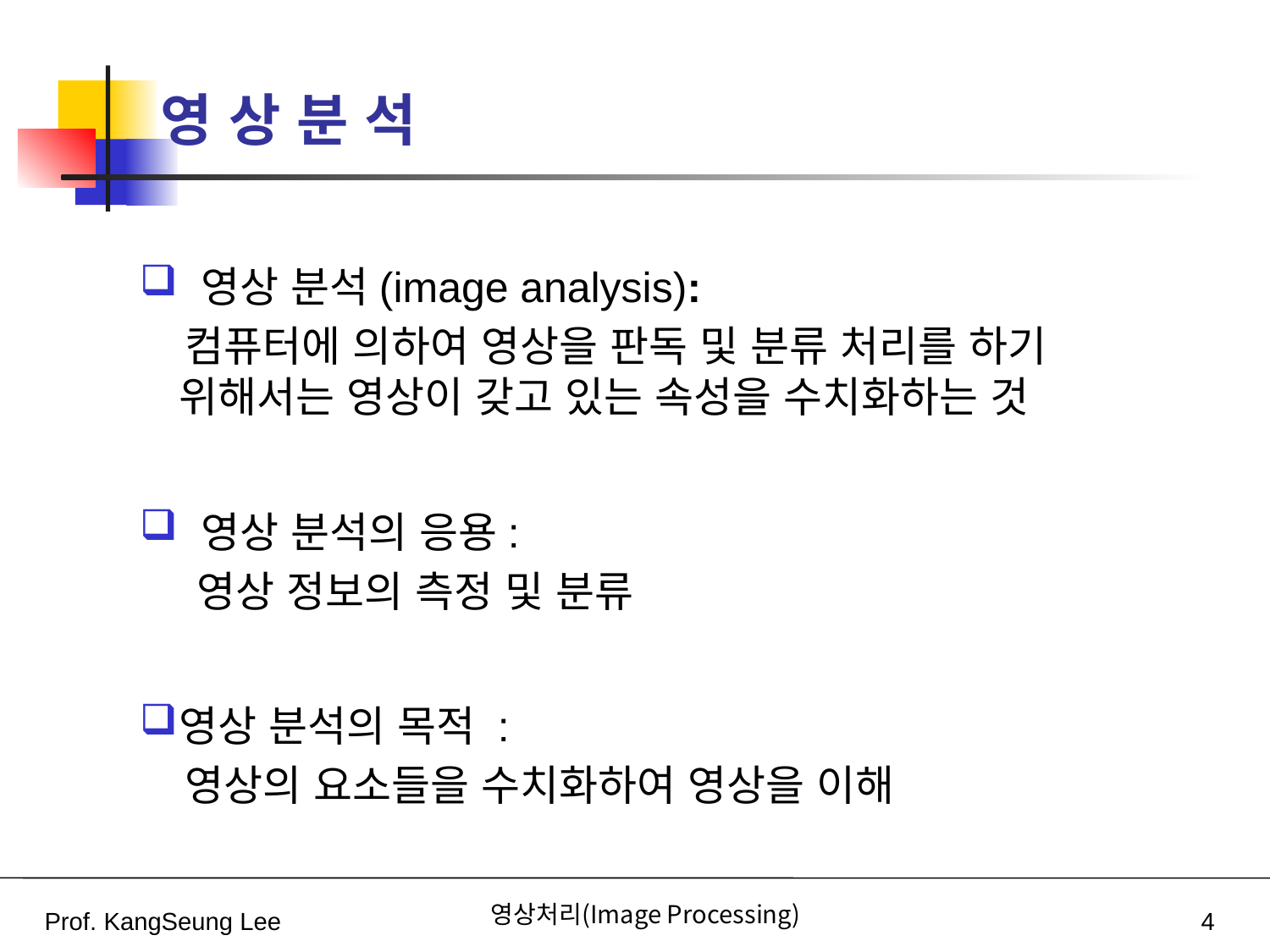

# 영 상 분 석
 영상 분석(image analysis):
   컴퓨터에 의하여 영상을 판독 및 분류 처리를 하기 위해서는 영상이 갖고 있는 속성을 수치화하는 것

 영상 분석의 응용:
    영상 정보의 측정 및 분류

영상 분석의 목적 :
   영상의 요소들을 수치화하여 영상을 이해
Prof. KangSeung Lee
영상처리(Image Processing)
4